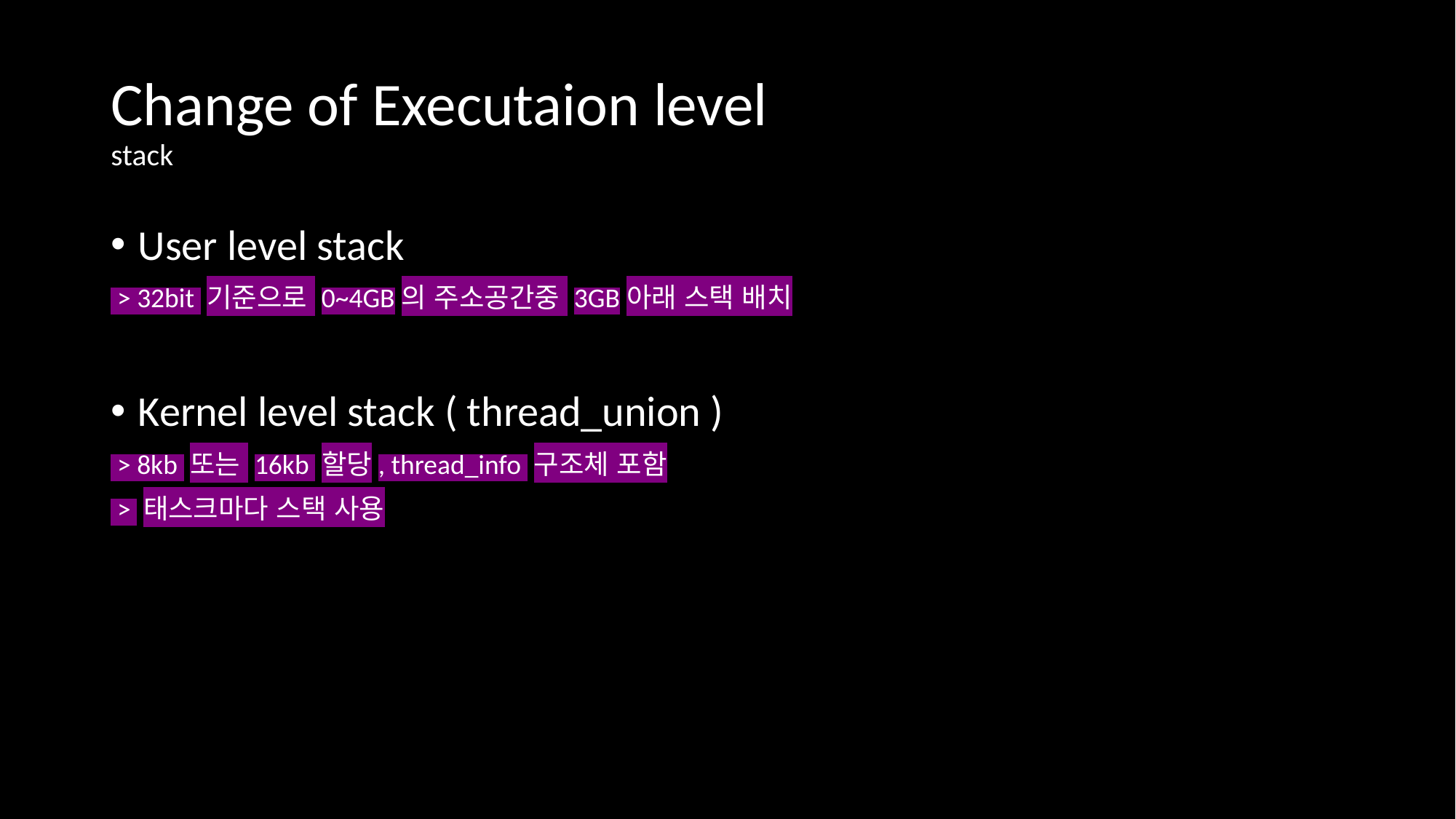

# Change of Executaion level stack
User level stack
 > 32bit 기준으로 0~4GB의 주소공간중 3GB아래 스택 배치

Kernel level stack ( thread_union )
 > 8kb 또는 16kb 할당, thread_info 구조체 포함
 > 태스크마다 스택 사용